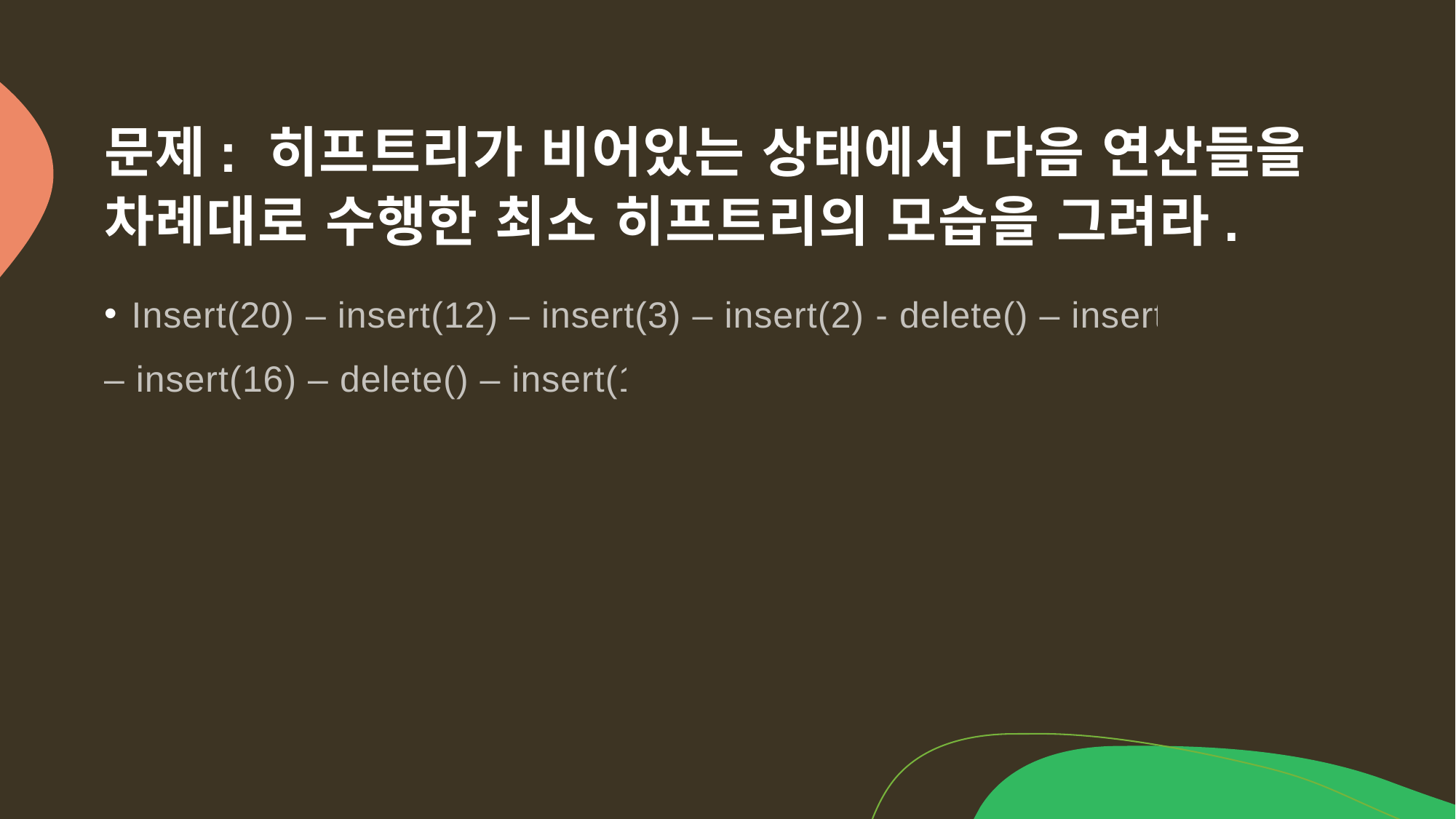

# 문제: 히프트리가 비어있는 상태에서 다음 연산들을 차례대로 수행한 최소 히프트리의 모습을 그려라.
Insert(20) – insert(12) – insert(3) – insert(2) - delete() – insert(5)
– insert(16) – delete() – insert(1)